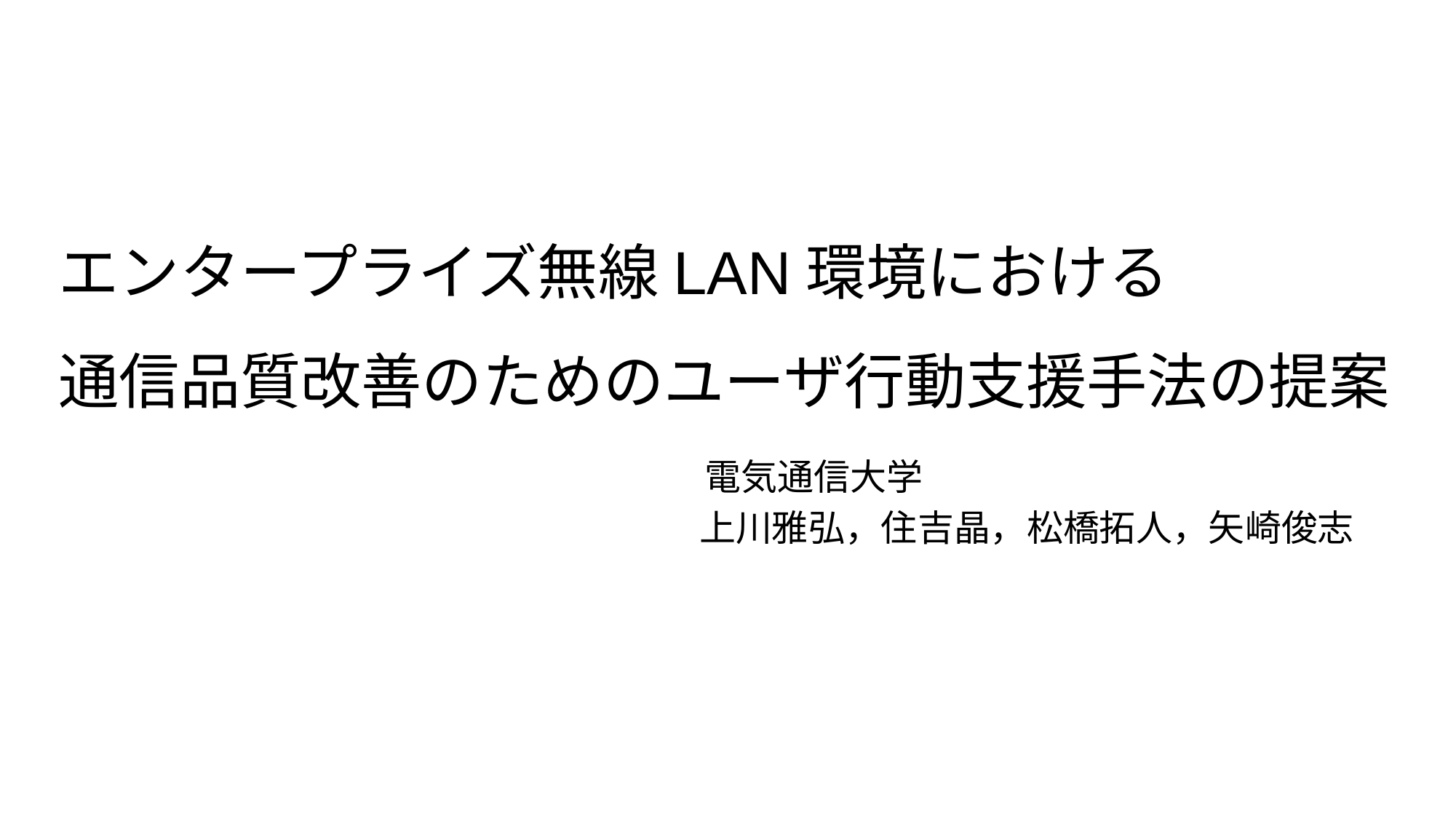

# エンタープライズ無線LAN環境における 通信品質改善のためのユーザ行動支援手法の提案
電気通信大学
上川雅弘，住吉晶，松橋拓人，矢崎俊志